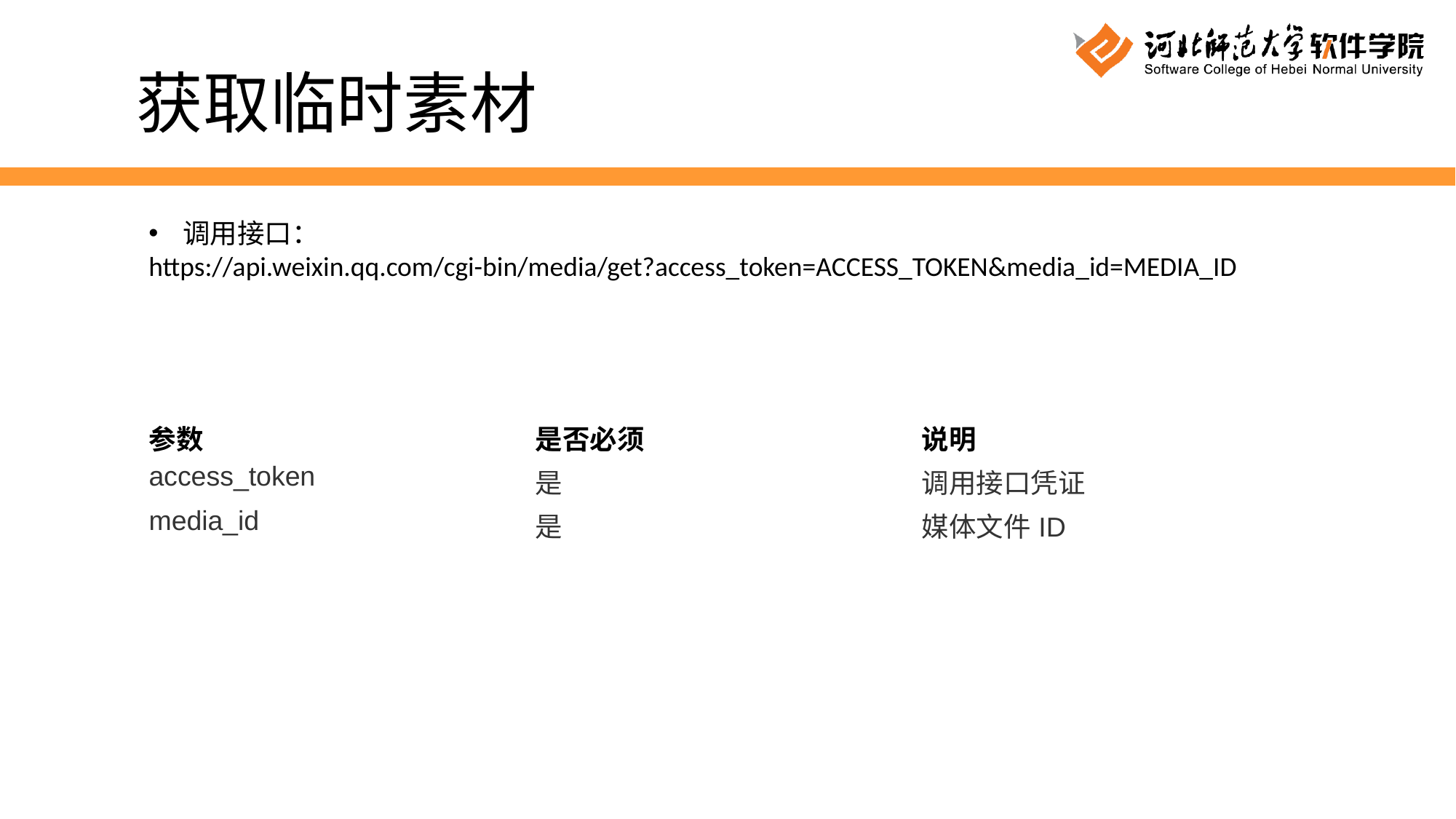

获取临时素材
调用接口：
https://api.weixin.qq.com/cgi-bin/media/get?access_token=ACCESS_TOKEN&media_id=MEDIA_ID
| 参数 | 是否必须 | 说明 |
| --- | --- | --- |
| access\_token | 是 | 调用接口凭证 |
| media\_id | 是 | 媒体文件ID |